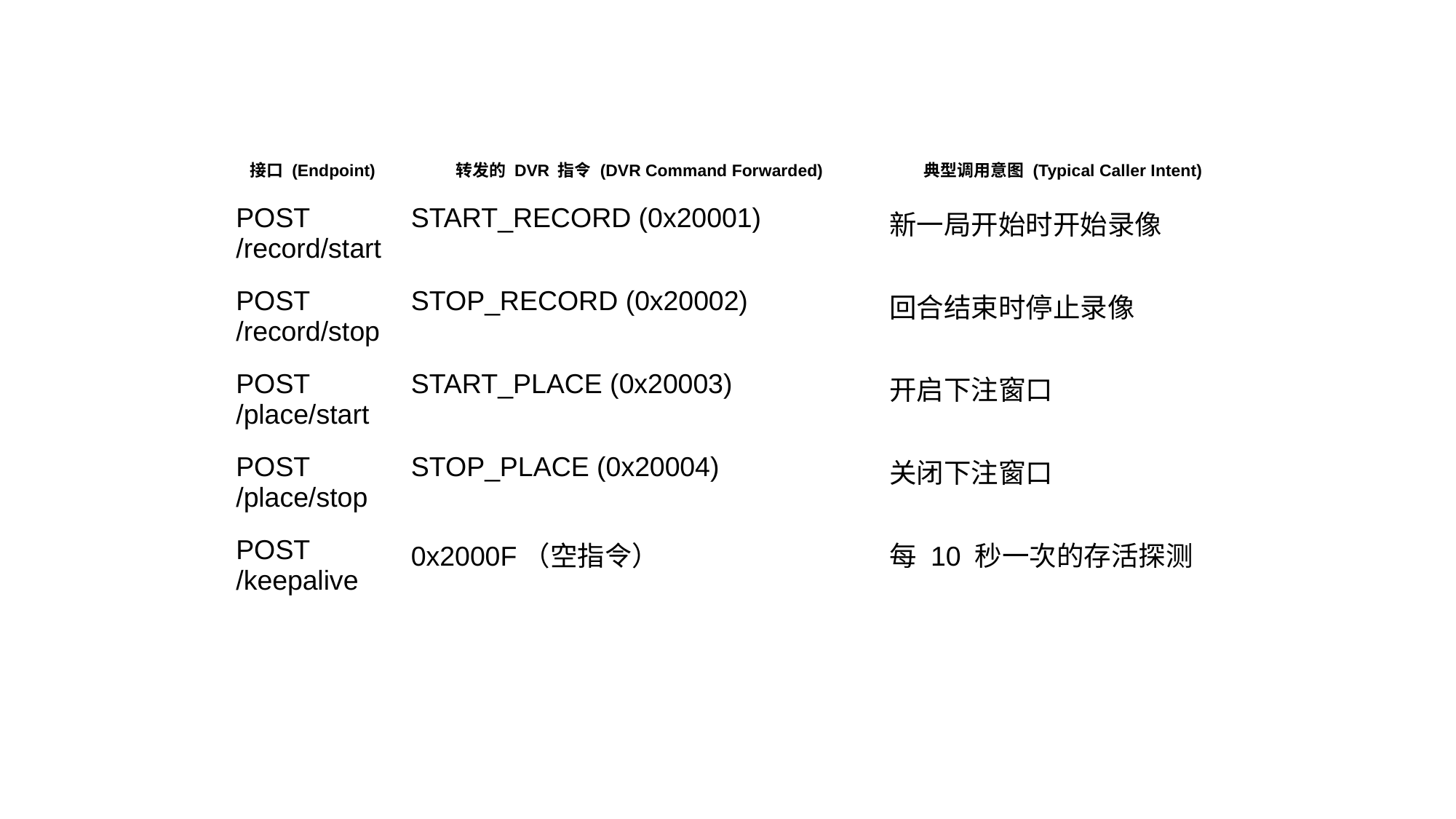

| 接口 (Endpoint) | 转发的 DVR 指令 (DVR Command Forwarded) | 典型调用意图 (Typical Caller Intent) |
| --- | --- | --- |
| POST /record/start | START\_RECORD (0x20001) | 新一局开始时开始录像 |
| POST /record/stop | STOP\_RECORD (0x20002) | 回合结束时停止录像 |
| POST /place/start | START\_PLACE (0x20003) | 开启下注窗口 |
| POST /place/stop | STOP\_PLACE (0x20004) | 关闭下注窗口 |
| POST /keepalive | 0x2000F（空指令） | 每 10 秒一次的存活探测 |